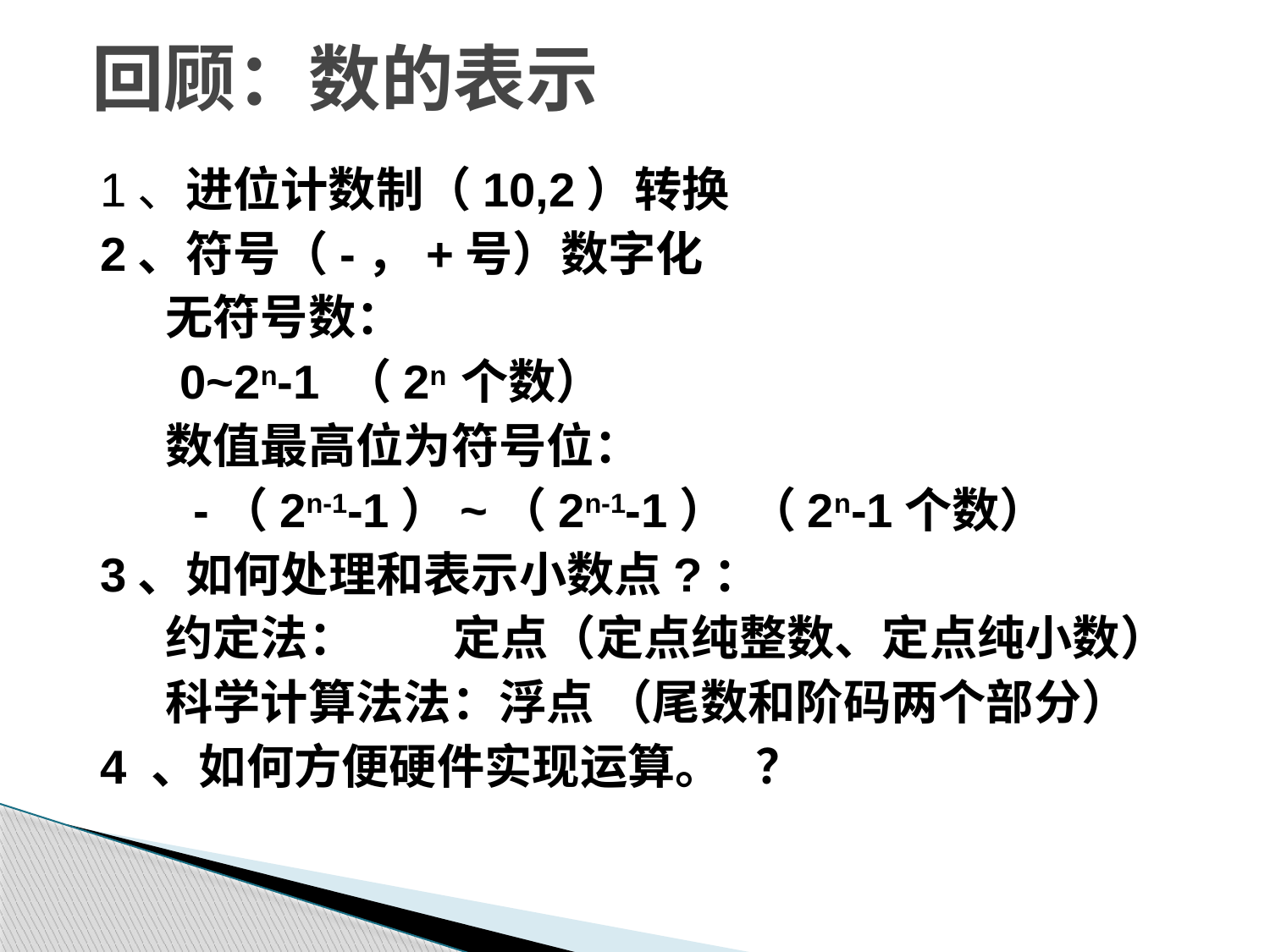

# 回顾：数的表示
1、进位计数制（10,2）转换
2、符号（-，+号）数字化
     无符号数：
      0~2n-1 （2n 个数）
     数值最高位为符号位：
       -（2n-1-1）~（2n-1-1）  （2n-1个数）
3、如何处理和表示小数点?：
     约定法：         定点（定点纯整数、定点纯小数）
     科学计算法法：浮点 （尾数和阶码两个部分）
4 、如何方便硬件实现运算。   ？